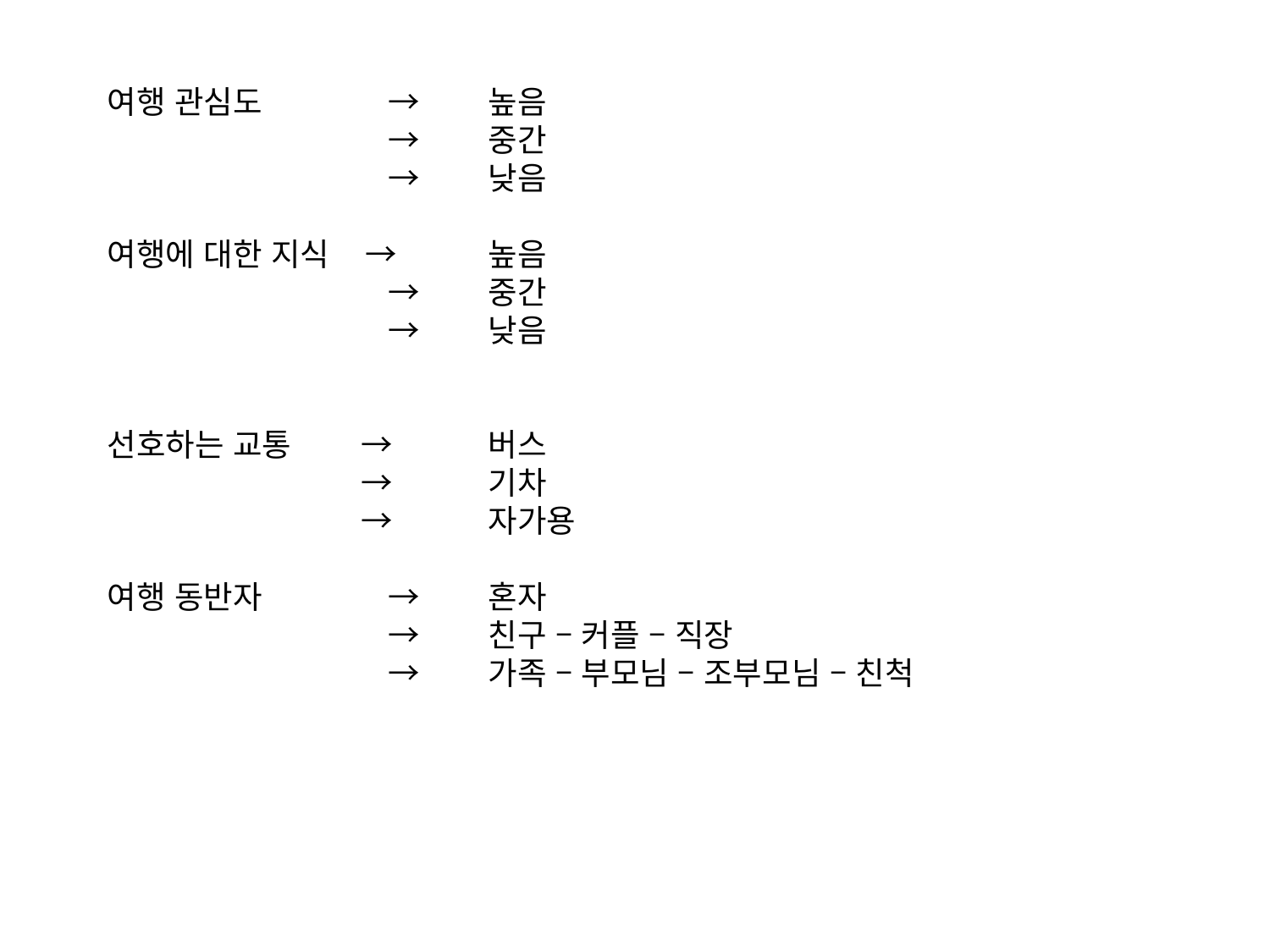

여행 관심도    	   → 	높음
		   → 	중간
		   → 	낮음

여행에 대한 지식    → 	높음
		   → 	중간
		   → 	낮음

선호하는 교통	→	버스
		→	기차
		→	자가용

여행 동반자	   → 	혼자
		   → 	친구 – 커플 – 직장
		   → 	가족 – 부모님 – 조부모님 – 친척